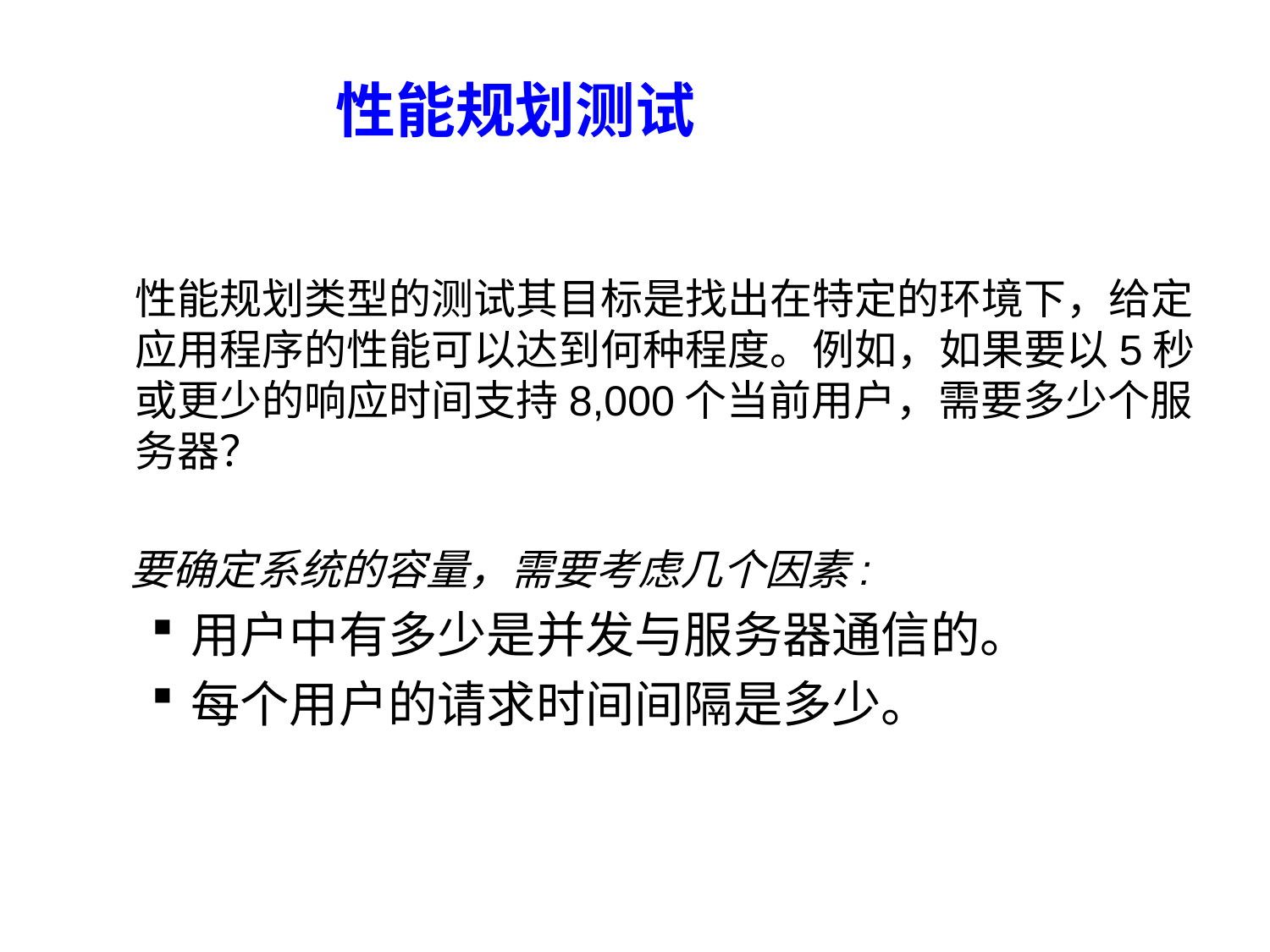

# 性能规划测试
　	性能规划类型的测试其目标是找出在特定的环境下，给定应用程序的性能可以达到何种程度。例如，如果要以5秒或更少的响应时间支持8,000个当前用户，需要多少个服务器？

　要确定系统的容量，需要考虑几个因素:
用户中有多少是并发与服务器通信的。
每个用户的请求时间间隔是多少。